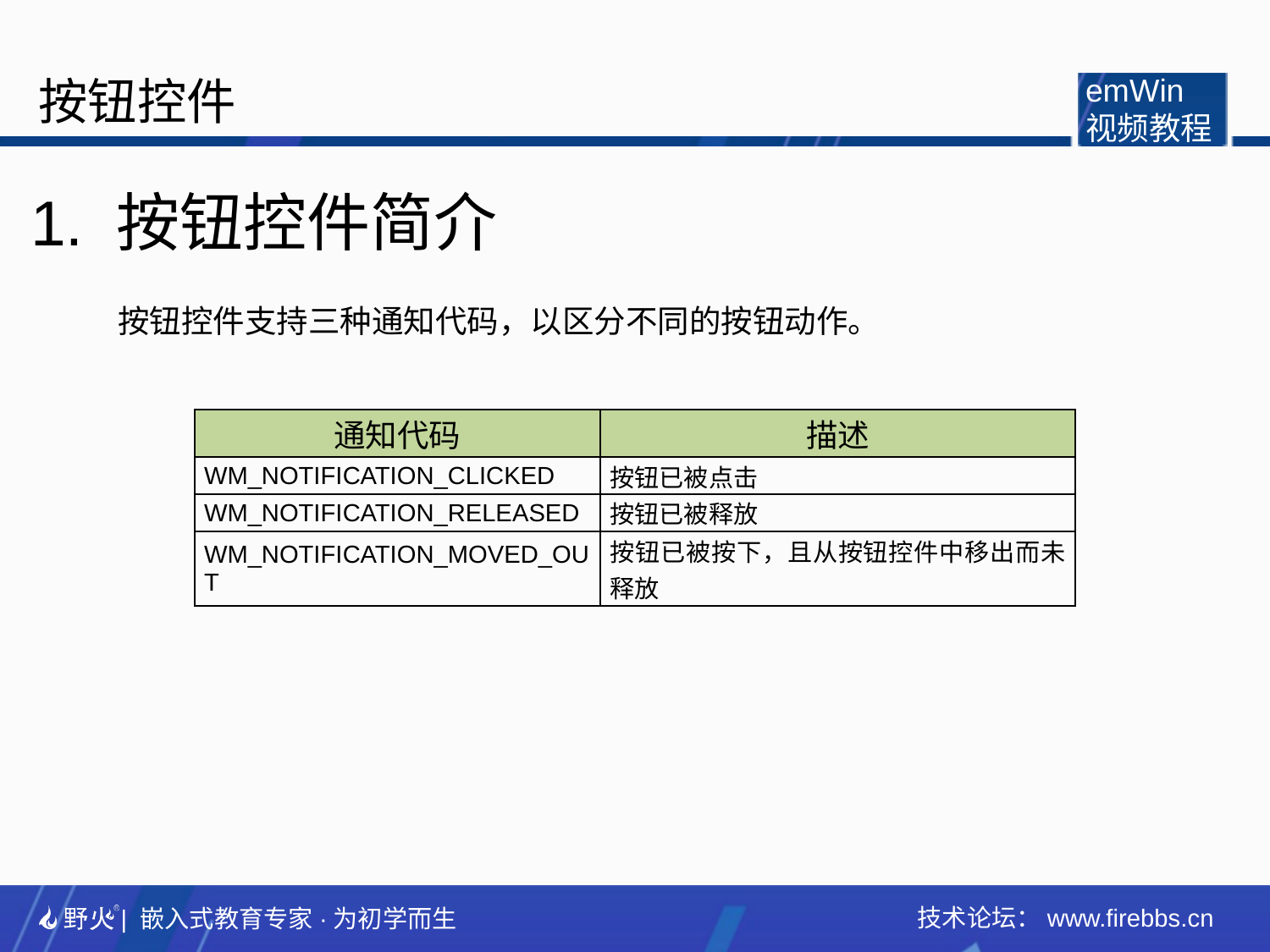

按钮控件
emWin
视频教程
1. 按钮控件简介
按钮控件支持三种通知代码，以区分不同的按钮动作。
| 通知代码 | 描述 |
| --- | --- |
| WM\_NOTIFICATION\_CLICKED | 按钮已被点击 |
| WM\_NOTIFICATION\_RELEASED | 按钮已被释放 |
| WM\_NOTIFICATION\_MOVED\_OUT | 按钮已被按下，且从按钮控件中移出而未释放 |